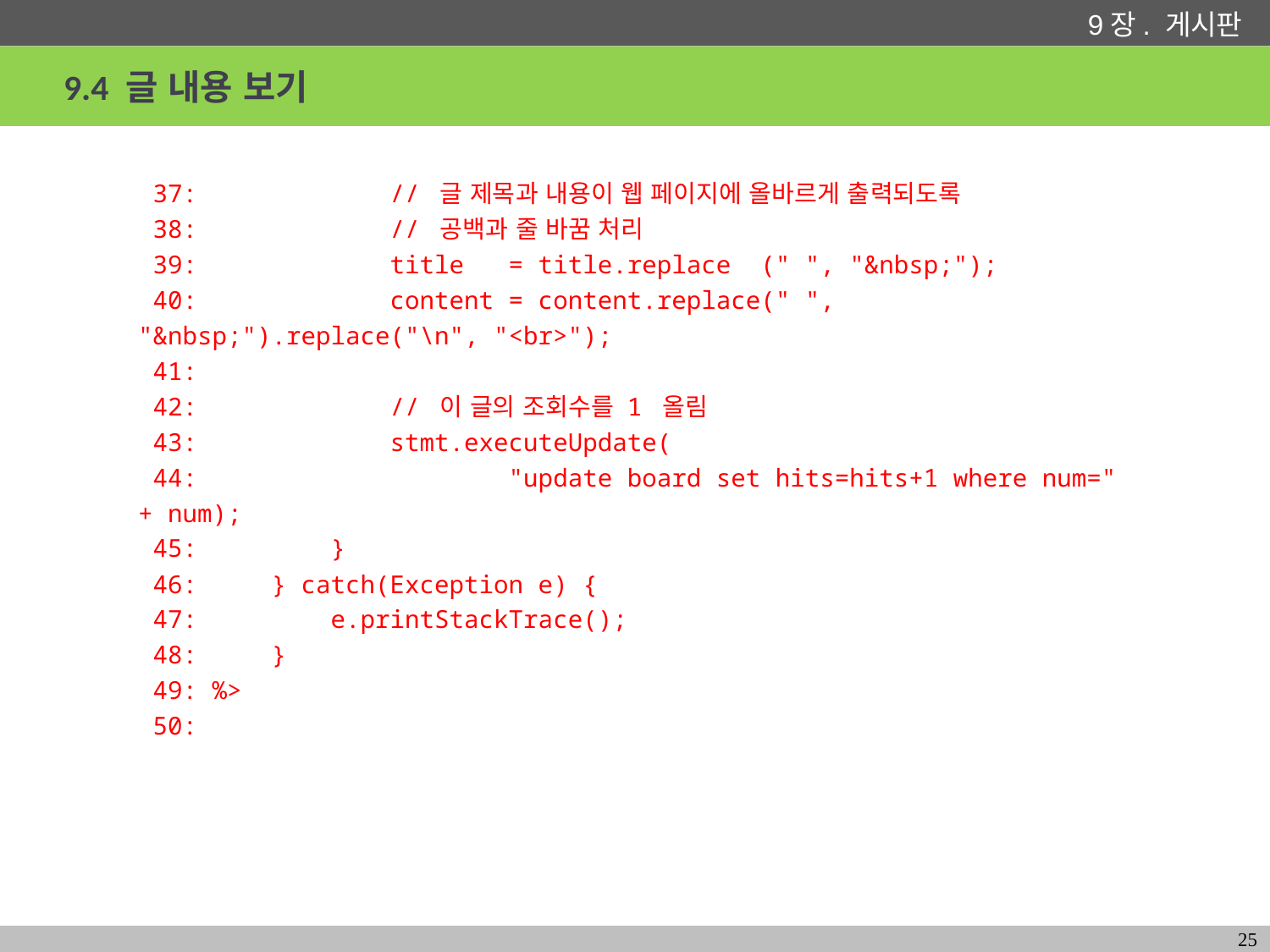

# 9.4 글 내용 보기
 37:             // 글 제목과 내용이 웹 페이지에 올바르게 출력되도록
 38:             // 공백과 줄 바꿈 처리
 39:             title   = title.replace  (" ", "&nbsp;");
 40:             content = content.replace(" ", "&nbsp;").replace("\n", "<br>");
 41:
 42:             // 이 글의 조회수를 1 올림
 43:             stmt.executeUpdate(
 44:                     "update board set hits=hits+1 where num=" + num);
 45:         }
 46:     } catch(Exception e) {
 47:         e.printStackTrace();
 48:     }
 49: %>
 50:

25